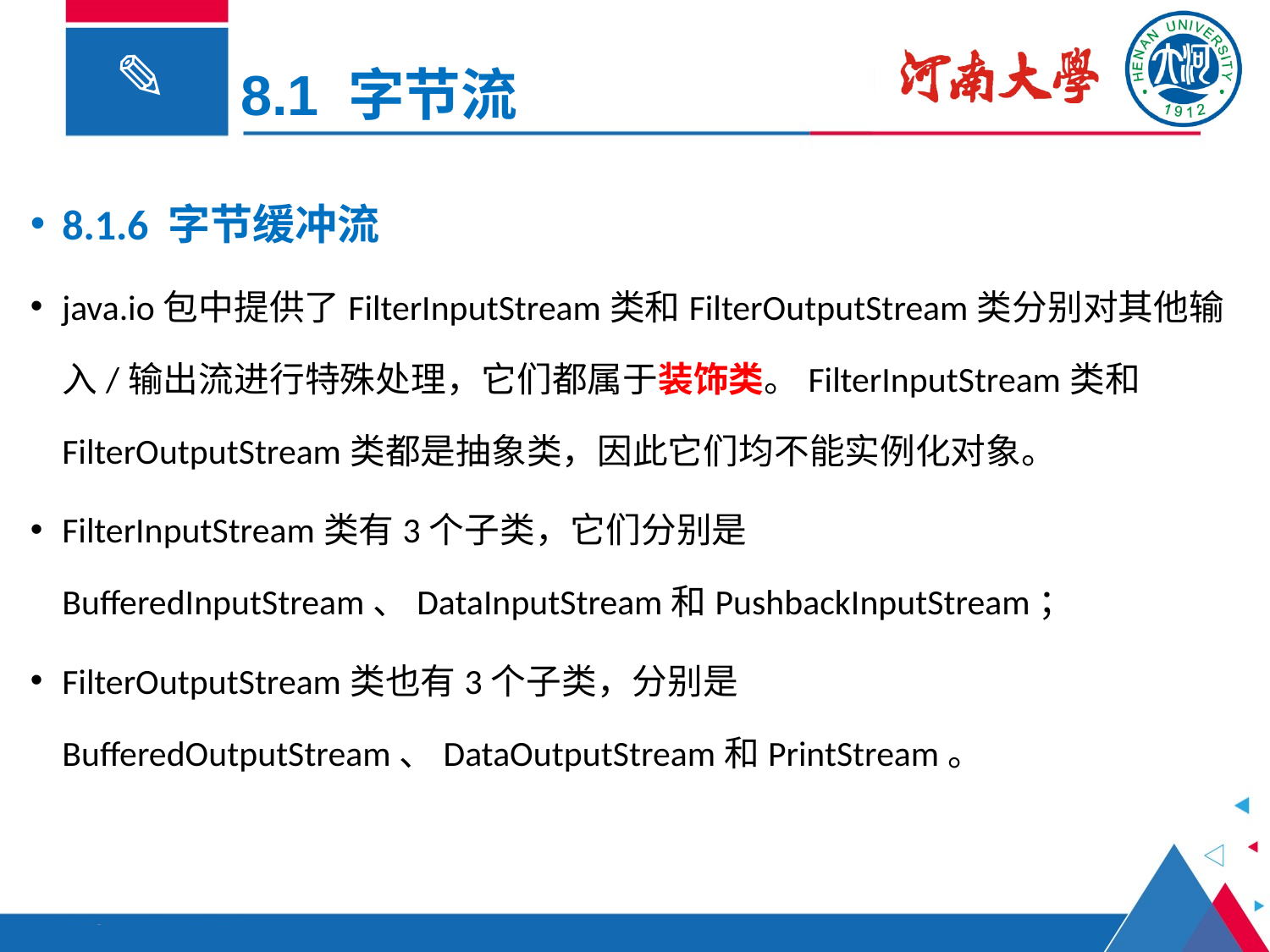

8.1 字节流
8.1.6 字节缓冲流
java.io包中提供了FilterInputStream类和FilterOutputStream类分别对其他输入/输出流进行特殊处理，它们都属于装饰类。FilterInputStream类和FilterOutputStream类都是抽象类，因此它们均不能实例化对象。
FilterInputStream类有3个子类，它们分别是BufferedInputStream、DataInputStream和PushbackInputStream；
FilterOutputStream类也有3个子类，分别是BufferedOutputStream、DataOutputStream和PrintStream。